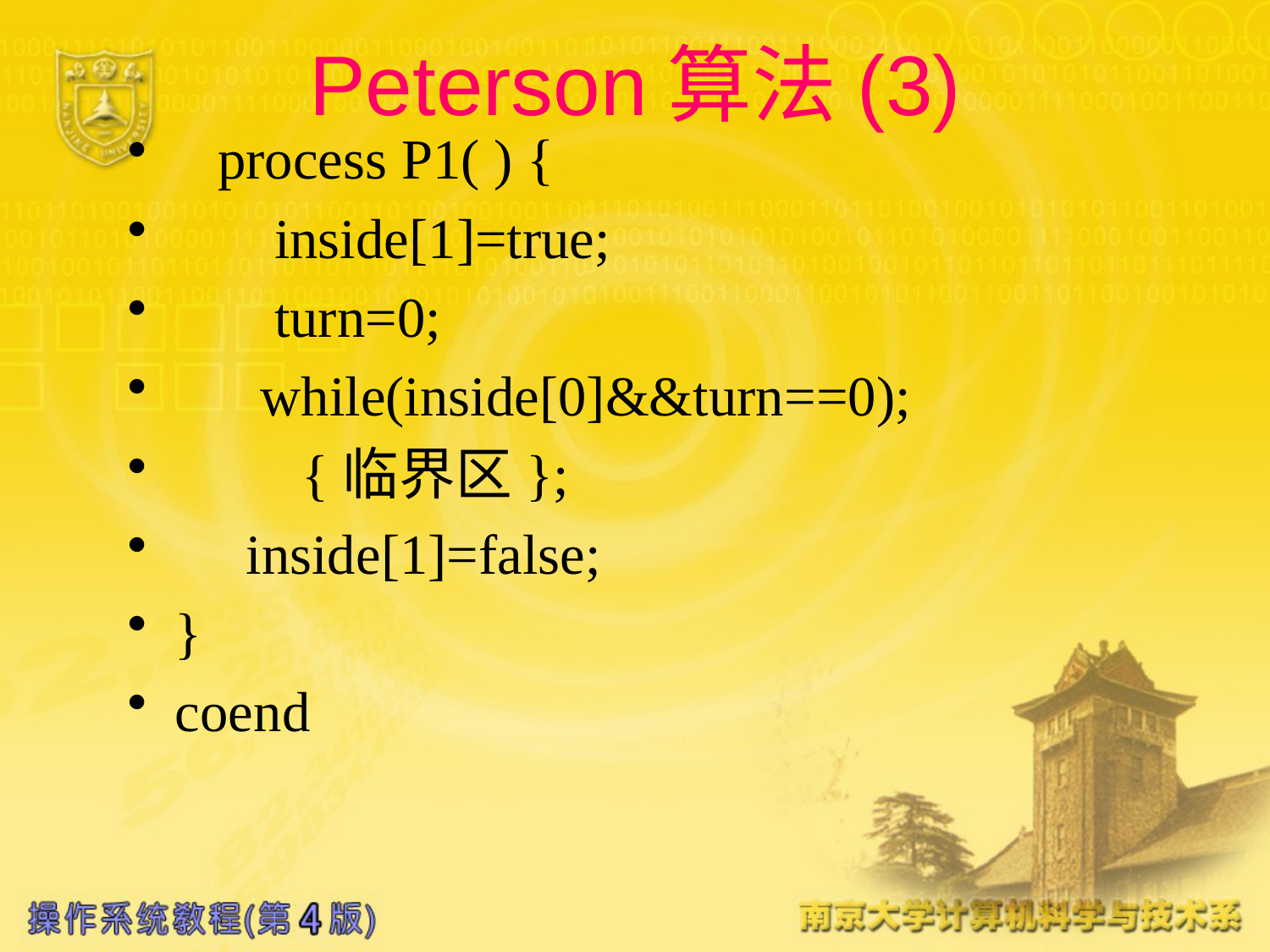

# Peterson算法(3)
   process P1( ) {
       inside[1]=true;
       turn=0;
      while(inside[0]&&turn==0);
	{临界区};
     inside[1]=false;
}
coend